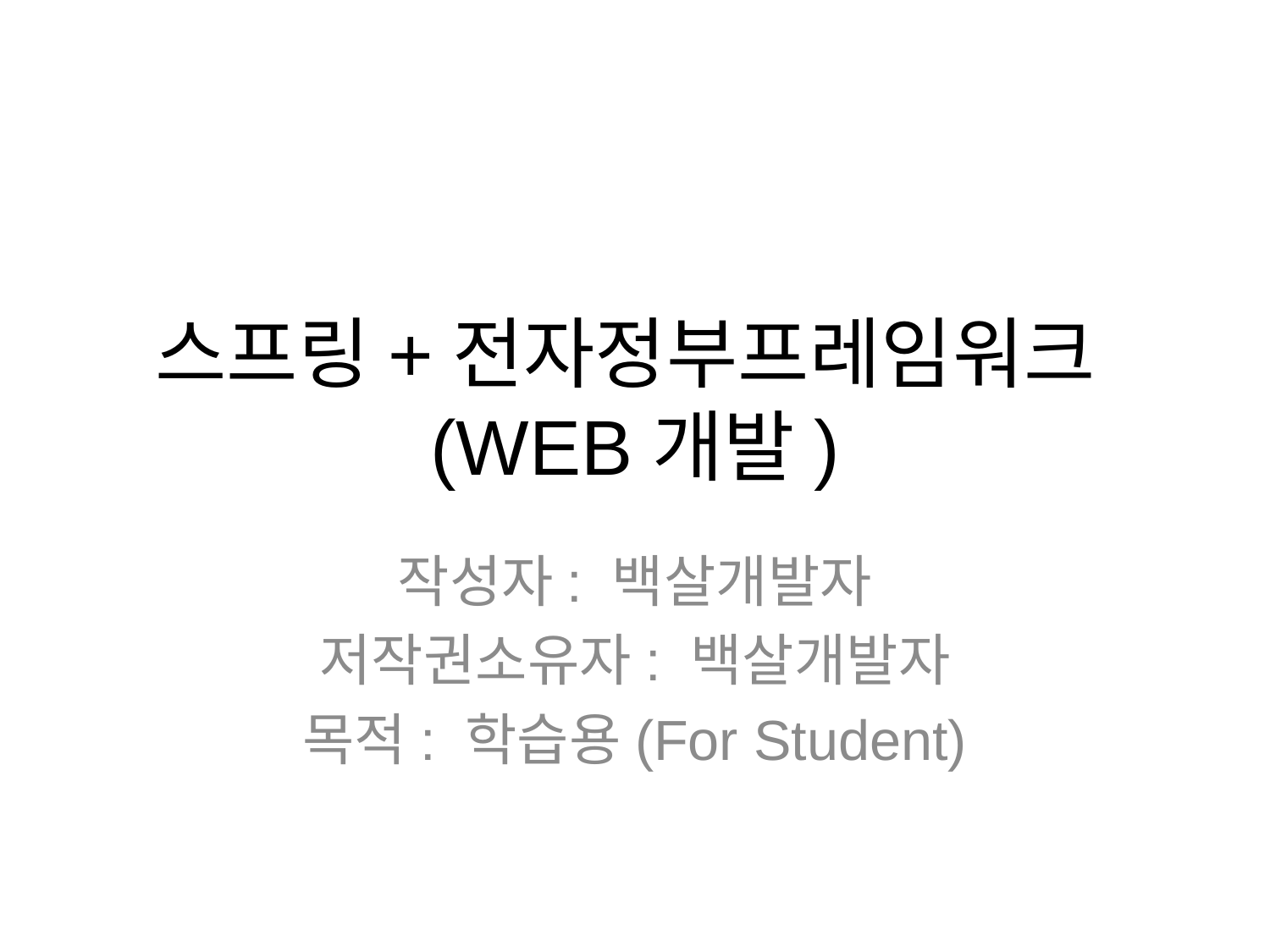

# 스프링+전자정부프레임워크(WEB개발)
작성자: 백살개발자
저작권소유자: 백살개발자
목적: 학습용(For Student)